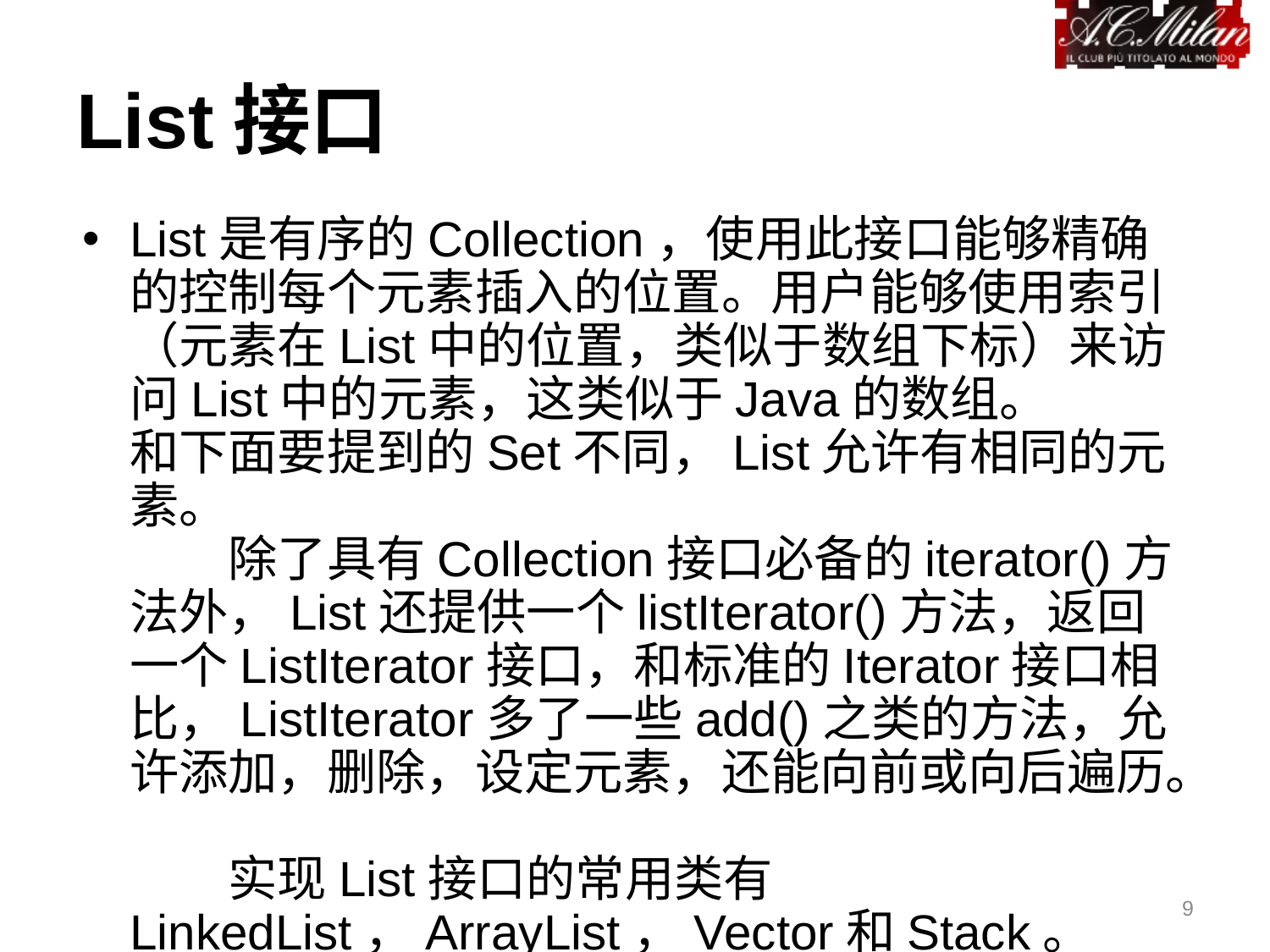

# List接口
List是有序的Collection，使用此接口能够精确的控制每个元素插入的位置。用户能够使用索引（元素在List中的位置，类似于数组下标）来访问List中的元素，这类似于Java的数组。
和下面要提到的Set不同，List允许有相同的元素。
　　除了具有Collection接口必备的iterator()方法外，List还提供一个listIterator()方法，返回一个ListIterator接口，和标准的Iterator接口相比，ListIterator多了一些add()之类的方法，允许添加，删除，设定元素，还能向前或向后遍历。
　　实现List接口的常用类有LinkedList，ArrayList，Vector和Stack。
9